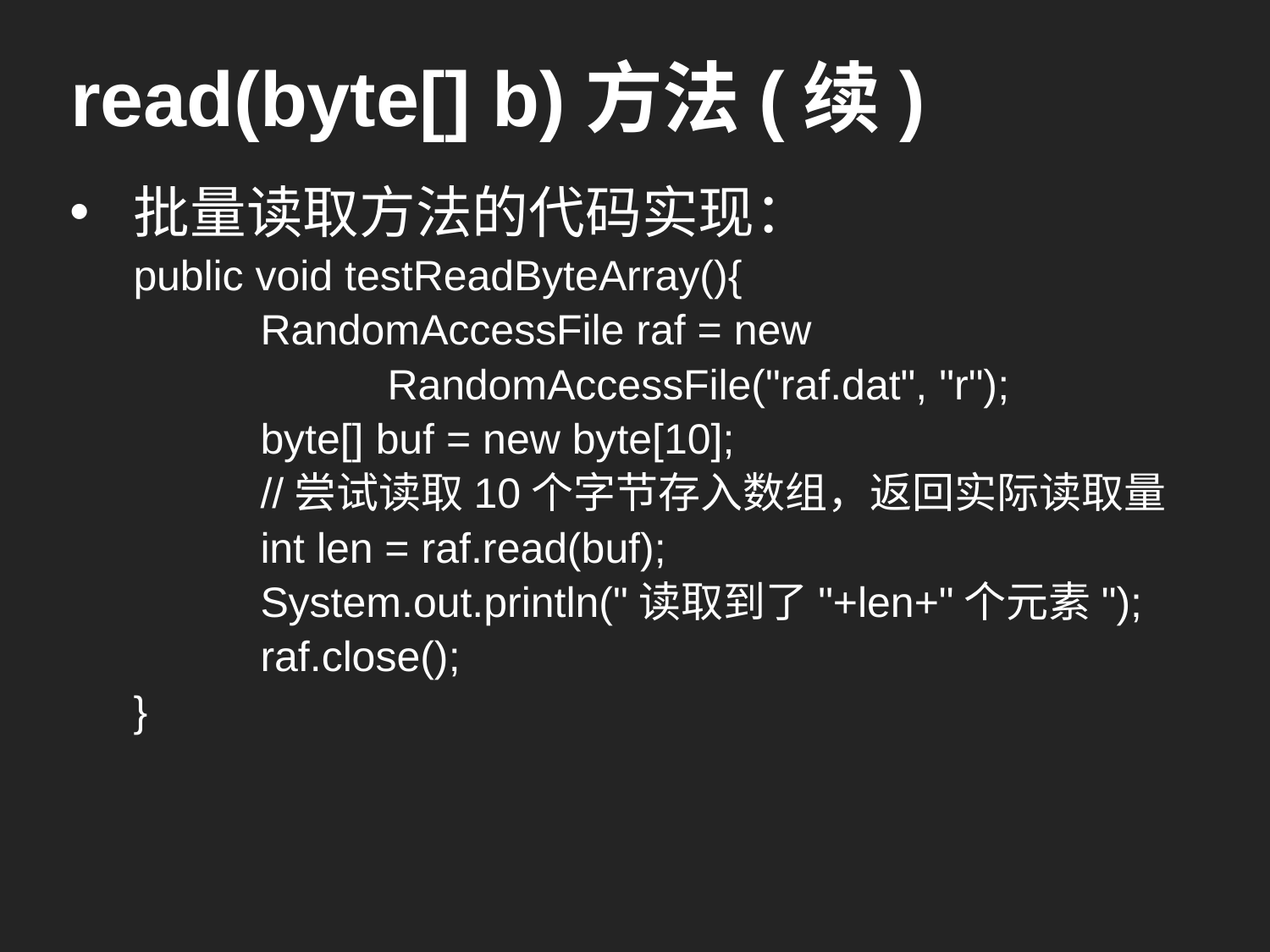

# read(byte[] b)方法(续)
批量读取方法的代码实现：
public void testReadByteArray(){
	RandomAccessFile raf = new
		RandomAccessFile("raf.dat", "r");
	byte[] buf = new byte[10];
	//尝试读取10个字节存入数组，返回实际读取量
	int len = raf.read(buf);
	System.out.println("读取到了"+len+"个元素");
	raf.close();
}